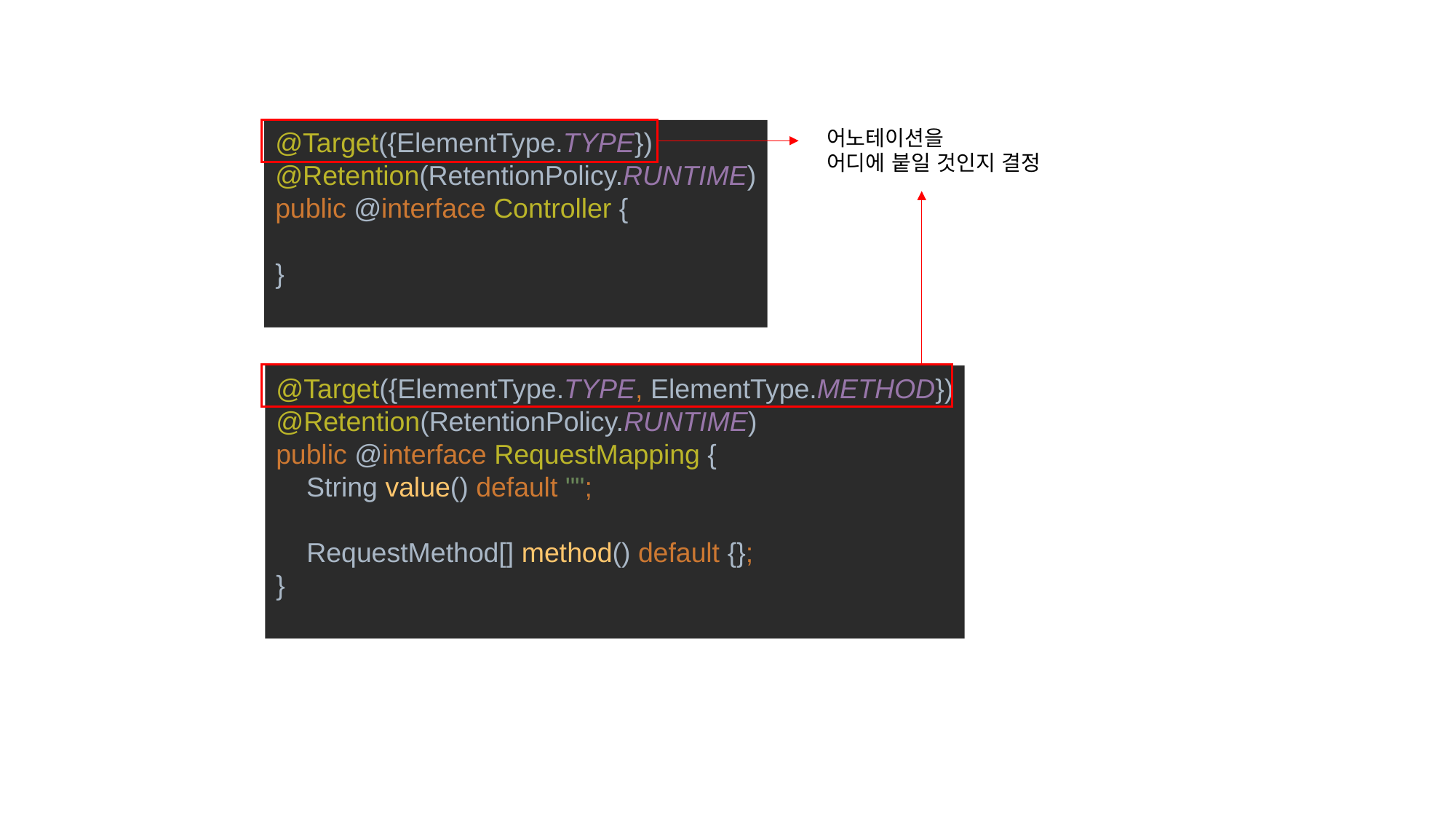

@Target({ElementType.TYPE})
@Retention(RetentionPolicy.RUNTIME)
public @interface Controller {
}

어노테이션을
어디에 붙일 것인지 결정

@Target({ElementType.TYPE, ElementType.METHOD})
@Retention(RetentionPolicy.RUNTIME)
public @interface RequestMapping {
    String value() default "";
    RequestMethod[] method() default {};
}